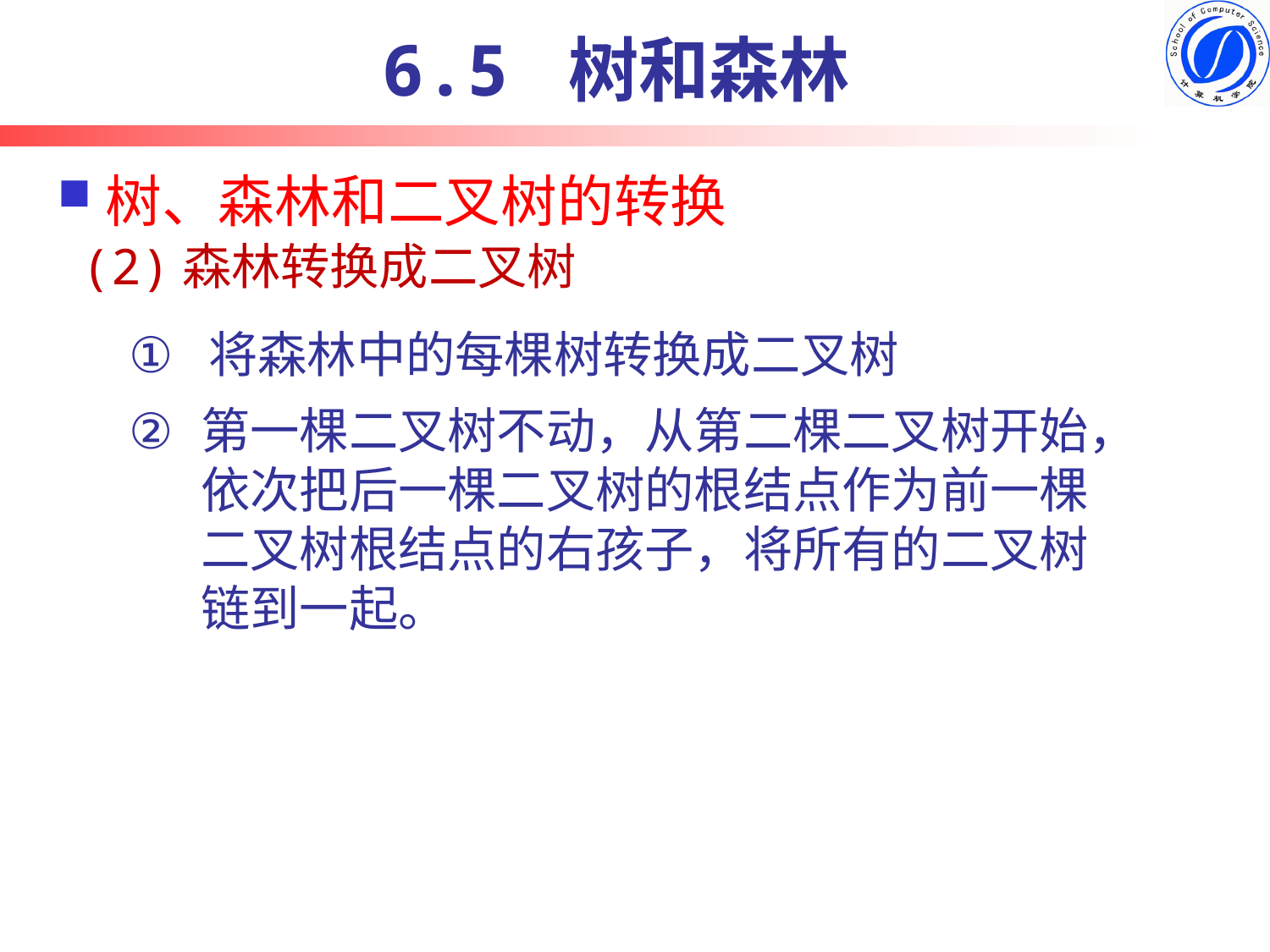

6.5 树和森林
# 树、森林和二叉树的转换
(2)森林转换成二叉树
将森林中的每棵树转换成二叉树
第一棵二叉树不动，从第二棵二叉树开始，依次把后一棵二叉树的根结点作为前一棵二叉树根结点的右孩子，将所有的二叉树链到一起。